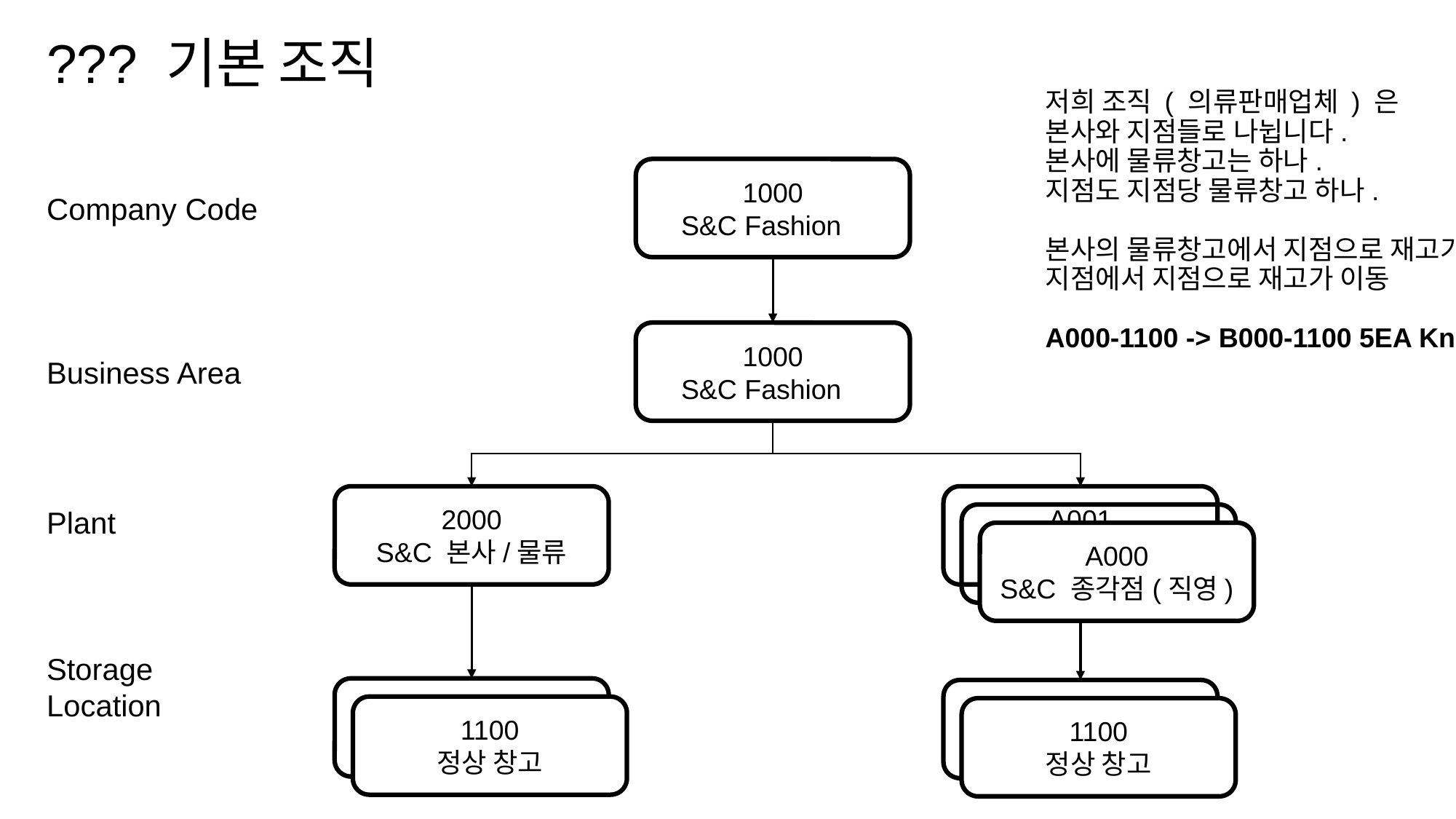

# ??? 기본 조직
저희 조직 ( 의류판매업체 ) 은
본사와 지점들로 나뉩니다.
본사에 물류창고는 하나.
지점도 지점당 물류창고 하나.

본사의 물류창고에서 지점으로 재고가 이동.
지점에서 지점으로 재고가 이동

A000-1100 -> B000-1100 5EA Knit_BK_100
1000
S&C Fashion
Company Code
1000
S&C Fashion
Business Area
2000
S&C 본사/물류
A001
S&C 직영
Plant
A000
S&C 직영
A000
S&C 종각점(직영)
Storage Location
1100
정상 창고
1100
정상 창고
1100
정상 창고
1100
정상 창고